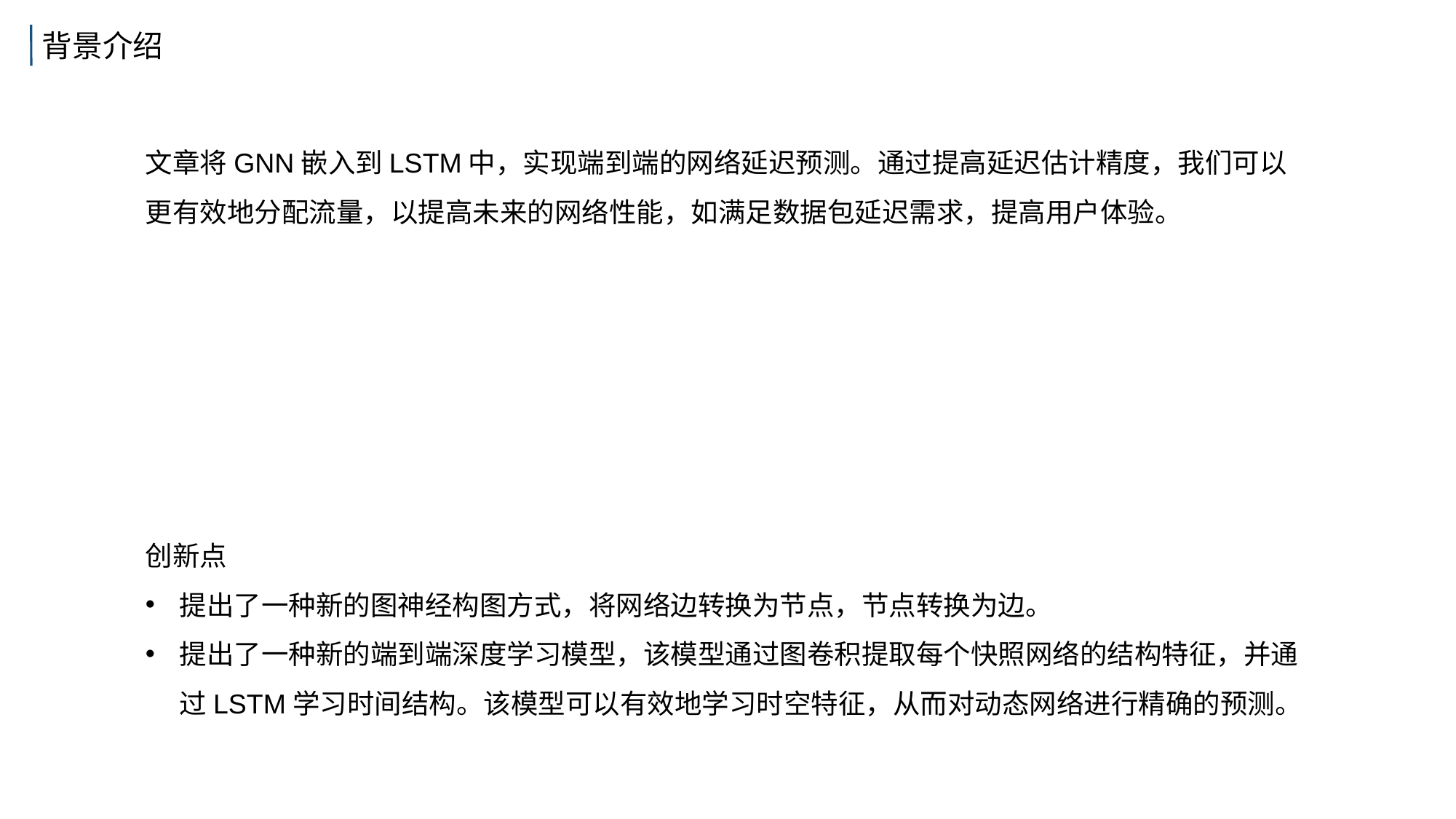

背景介绍

文章将GNN嵌入到LSTM中，实现端到端的网络延迟预测。通过提高延迟估计精度，我们可以更有效地分配流量，以提高未来的网络性能，如满足数据包延迟需求，提高用户体验。

创新点
提出了一种新的图神经构图方式，将网络边转换为节点，节点转换为边。
提出了一种新的端到端深度学习模型，该模型通过图卷积提取每个快照网络的结构特征，并通过LSTM学习时间结构。该模型可以有效地学习时空特征，从而对动态网络进行精确的预测。